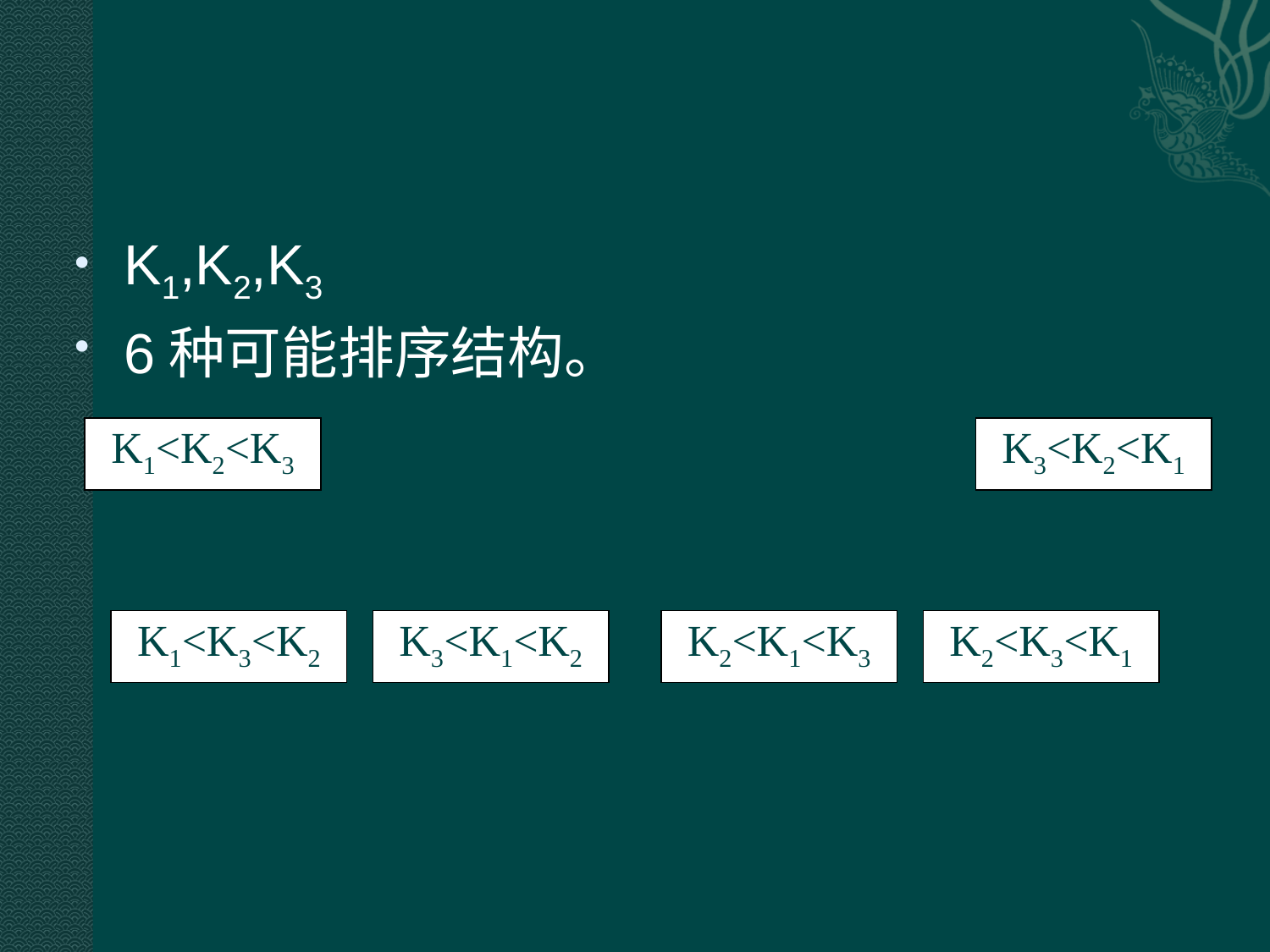

K1,K2,K3
6种可能排序结构。
K1<K2<K3
K3<K2<K1
K1<K3<K2
K3<K1<K2
K2<K1<K3
K2<K3<K1